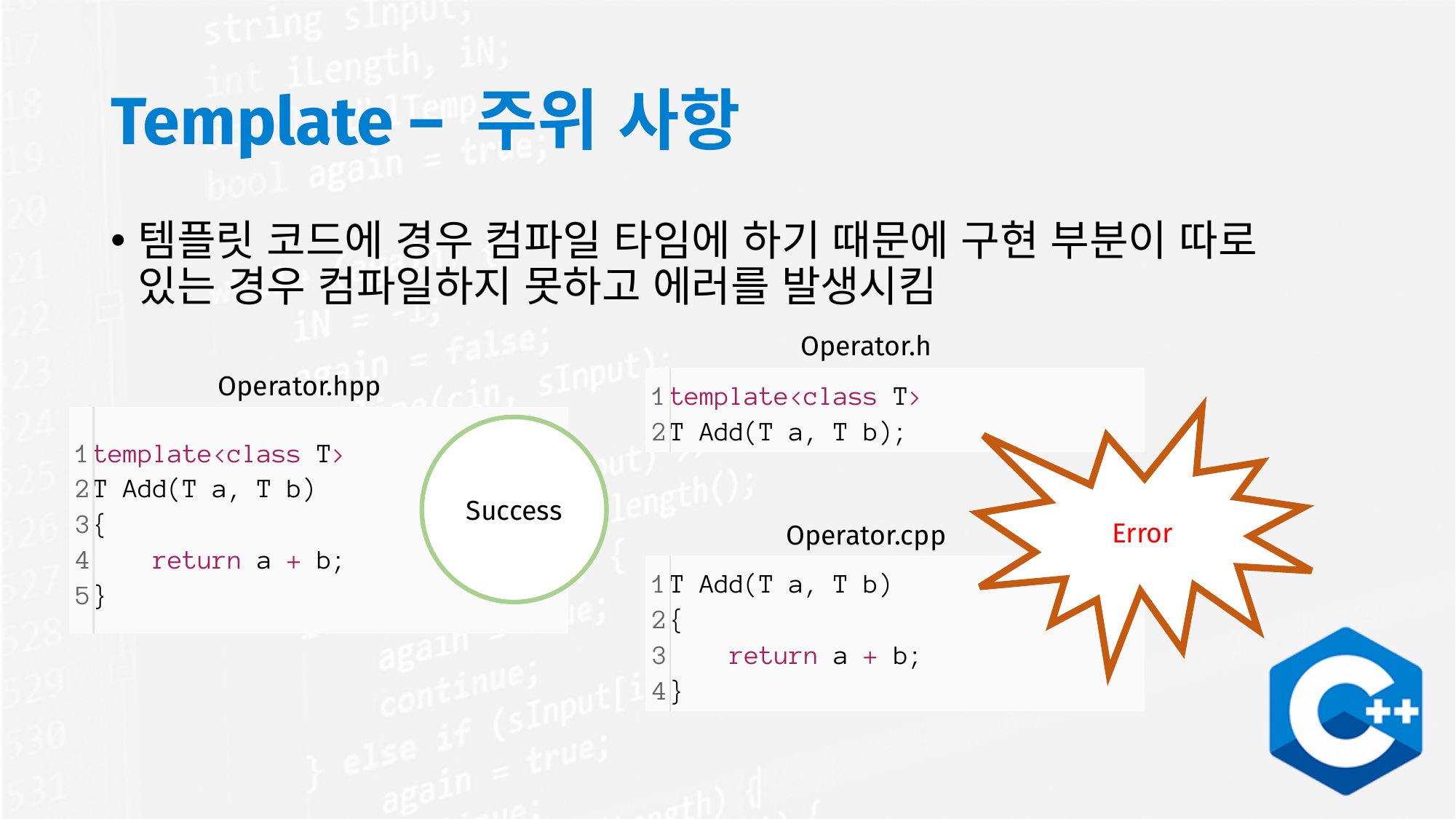

# Template – 주위 사항
템플릿 코드에 경우 컴파일 타임에 하기 때문에 구현 부분이 따로 있는 경우 컴파일하지 못하고 에러를 발생시킴
Operator.h
Operator.hpp
| 1 2 | template<class T> T Add(T a, T b); |
| --- | --- |
| 1 2 3 4 5 | template<class T> T Add(T a, T b) {     return a + b; } |
| --- | --- |
Error
Success
Operator.cpp
| 1 2 3 4 | T Add(T a, T b) {     return a + b; } |
| --- | --- |